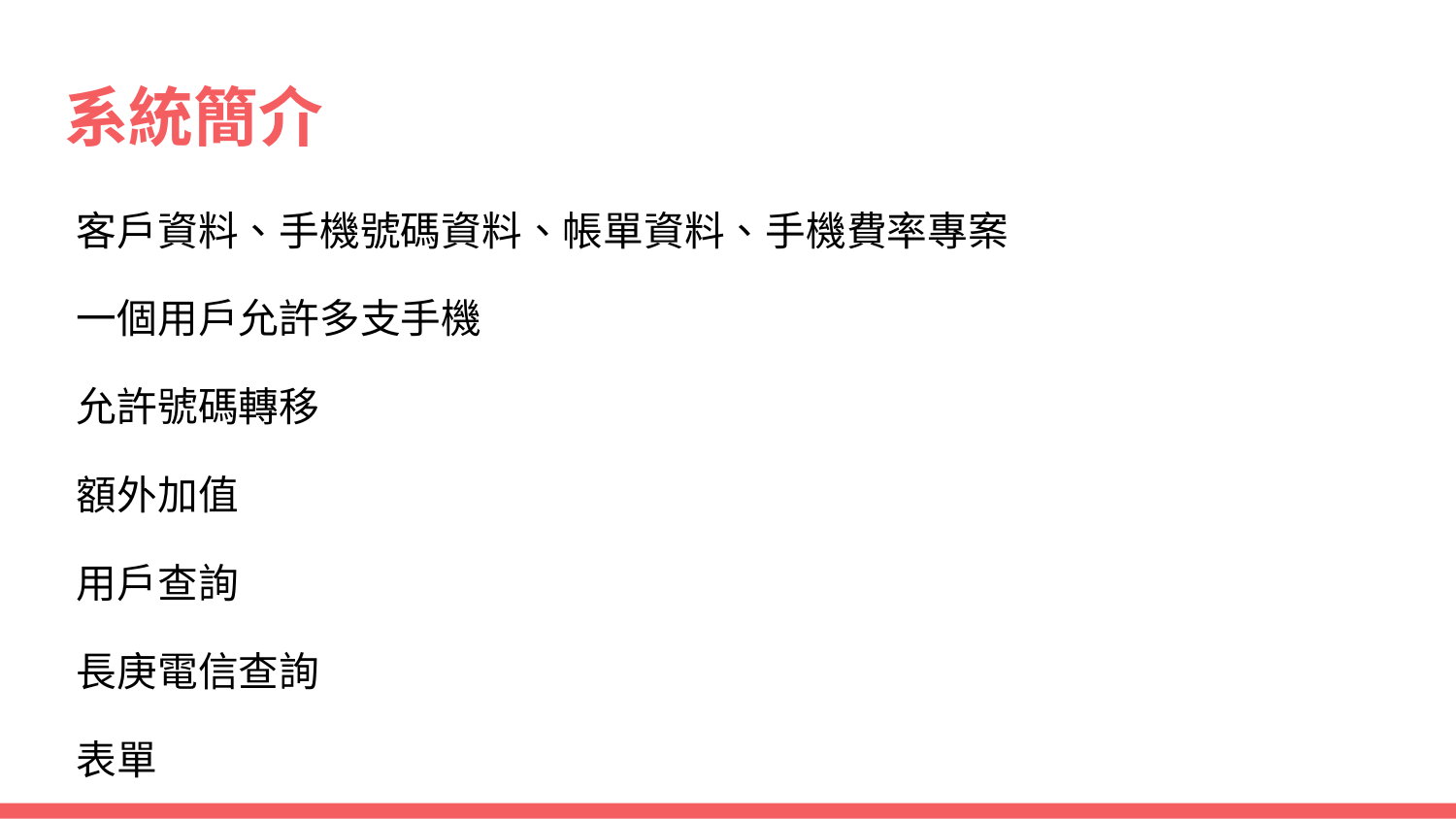

# 系統簡介
客戶資料、手機號碼資料、帳單資料、手機費率專案
一個用戶允許多支手機
允許號碼轉移
額外加值
用戶查詢
長庚電信查詢
表單